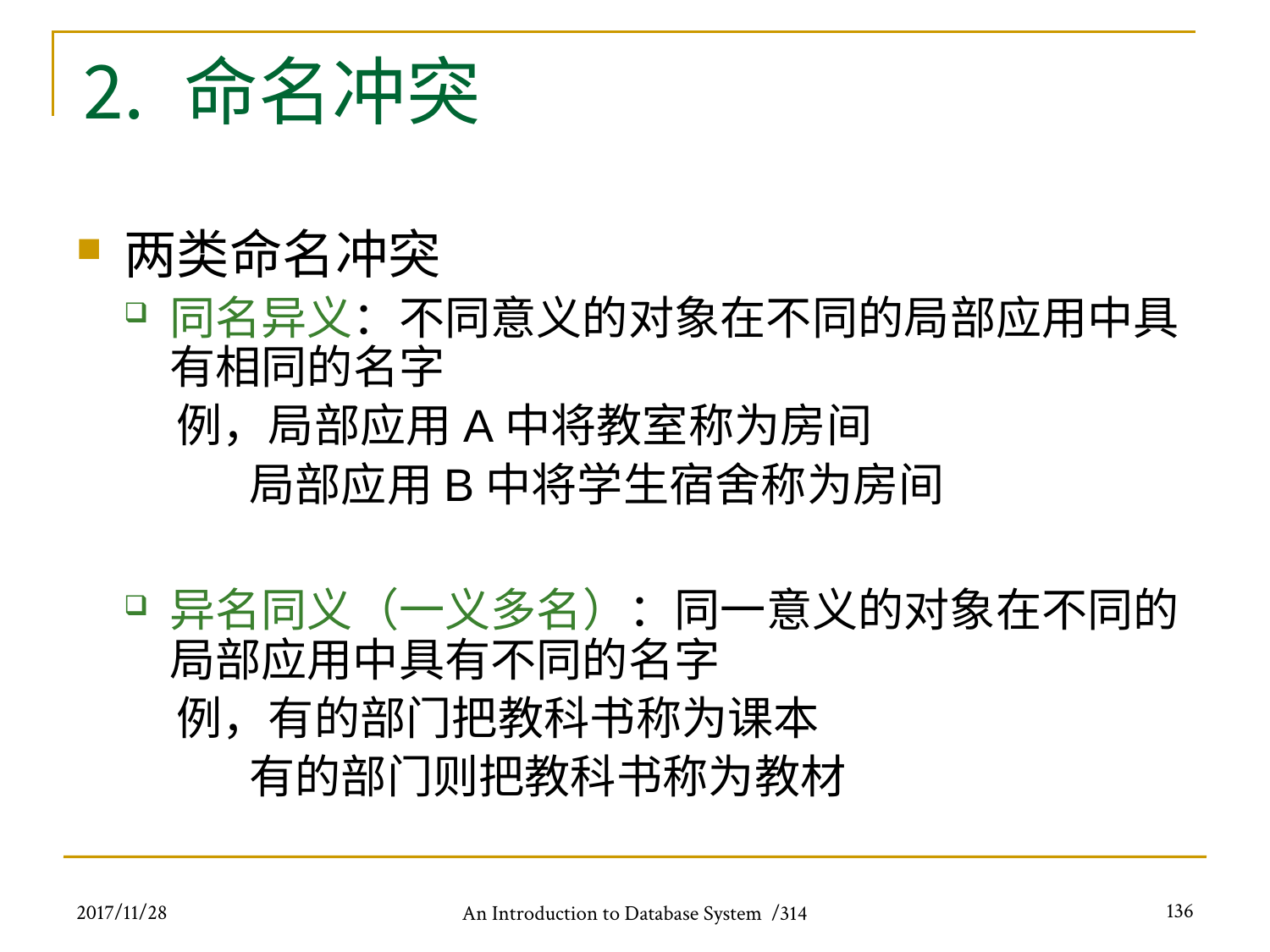

# ⒉ 命名冲突
两类命名冲突
同名异义：不同意义的对象在不同的局部应用中具有相同的名字
    例，局部应用A中将教室称为房间
           局部应用B中将学生宿舍称为房间

异名同义（一义多名）：同一意义的对象在不同的局部应用中具有不同的名字
    例，有的部门把教科书称为课本
           有的部门则把教科书称为教材

2017/11/28
136
An Introduction to Database System  /314